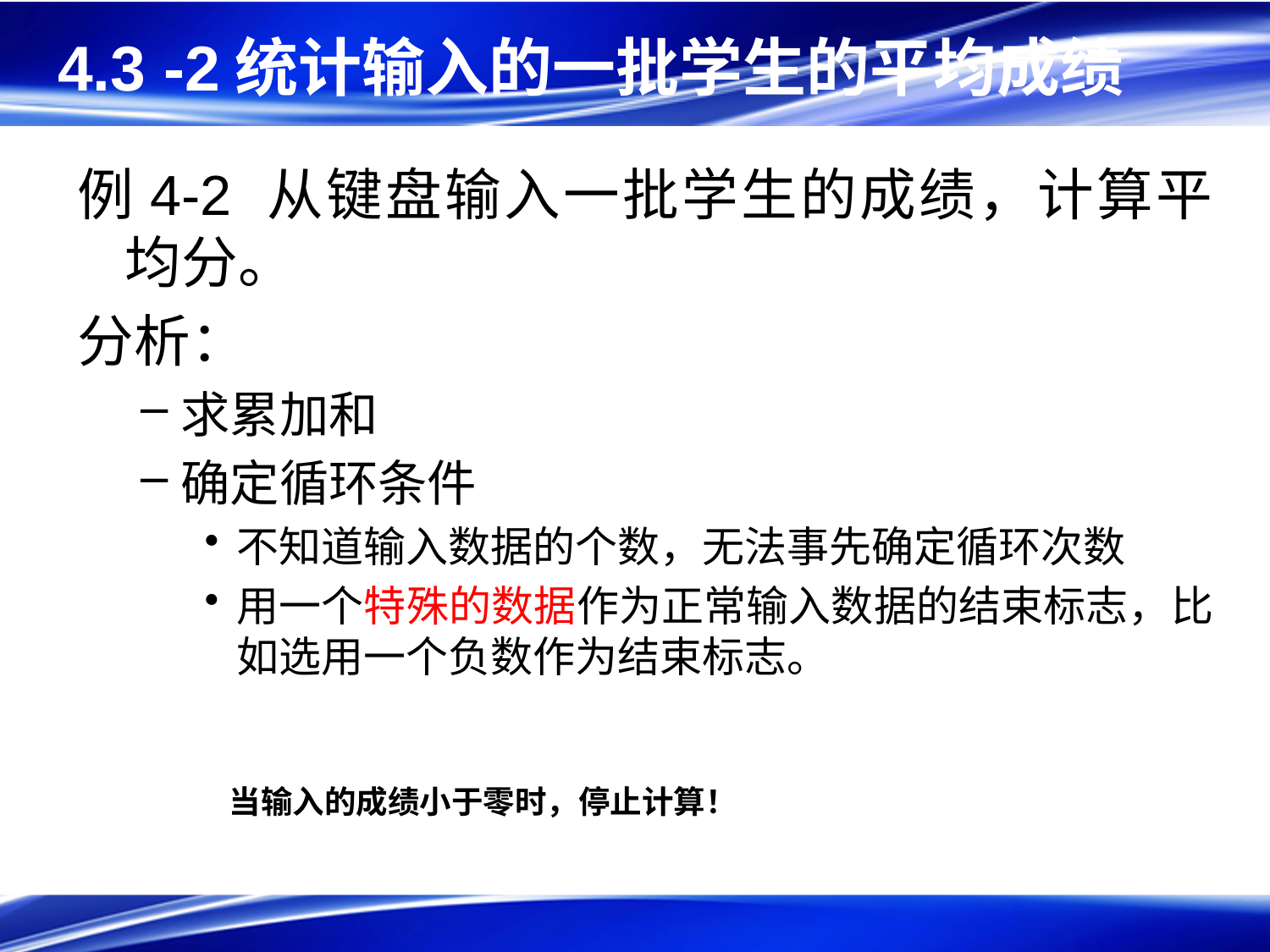

# 4.3 -2统计输入的一批学生的平均成绩
例4-2 从键盘输入一批学生的成绩，计算平均分。
分析：
求累加和
确定循环条件
不知道输入数据的个数，无法事先确定循环次数
用一个特殊的数据作为正常输入数据的结束标志，比如选用一个负数作为结束标志。
当输入的成绩小于零时，停止计算！